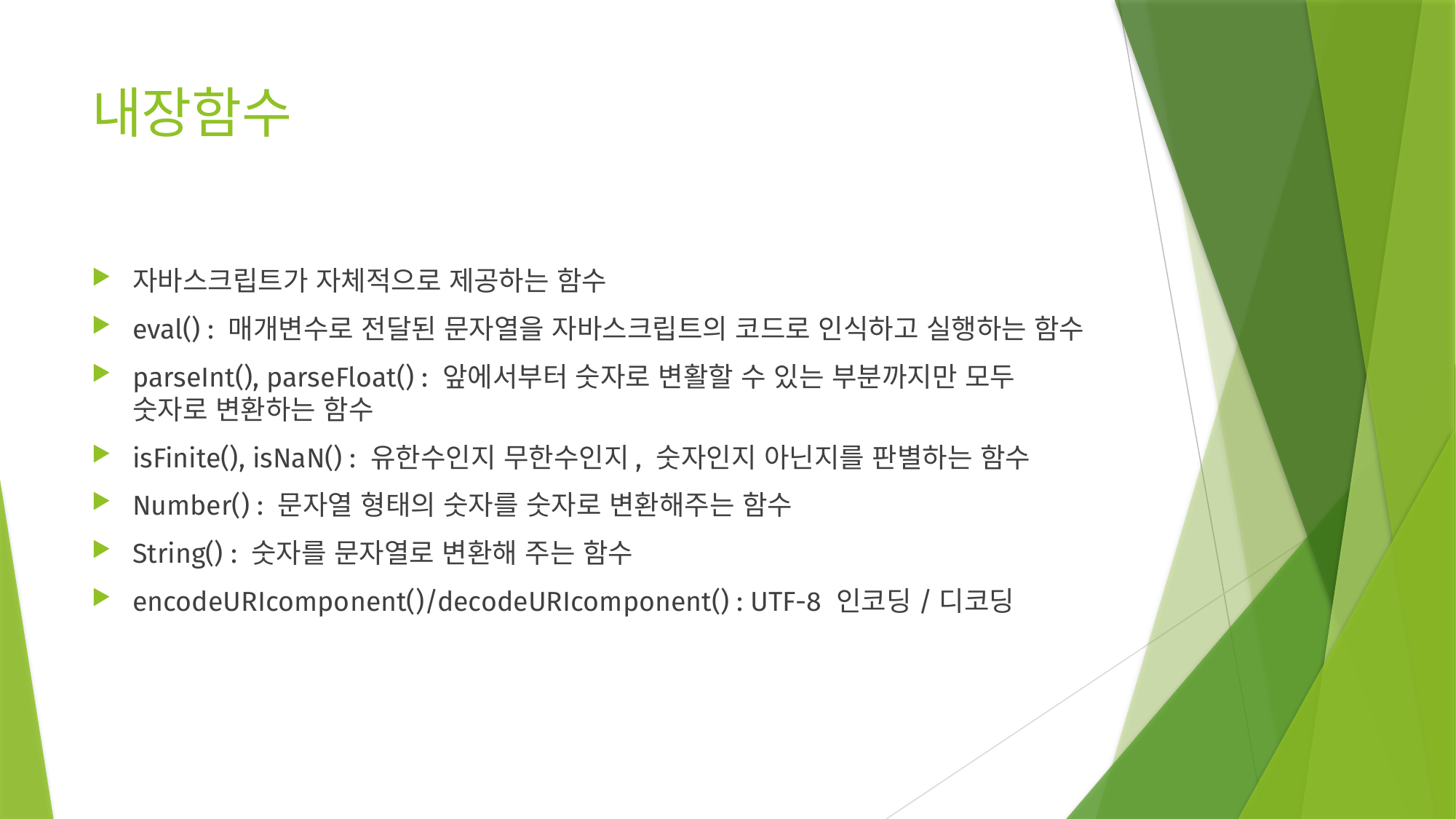

# 내장함수
자바스크립트가 자체적으로 제공하는 함수
eval() : 매개변수로 전달된 문자열을 자바스크립트의 코드로 인식하고 실행하는 함수
parseInt(), parseFloat() : 앞에서부터 숫자로 변활할 수 있는 부분까지만 모두 숫자로 변환하는 함수
isFinite(), isNaN() : 유한수인지 무한수인지, 숫자인지 아닌지를 판별하는 함수
Number() : 문자열 형태의 숫자를 숫자로 변환해주는 함수
String() : 숫자를 문자열로 변환해 주는 함수
encodeURIcomponent()/decodeURIcomponent() : UTF-8 인코딩/디코딩